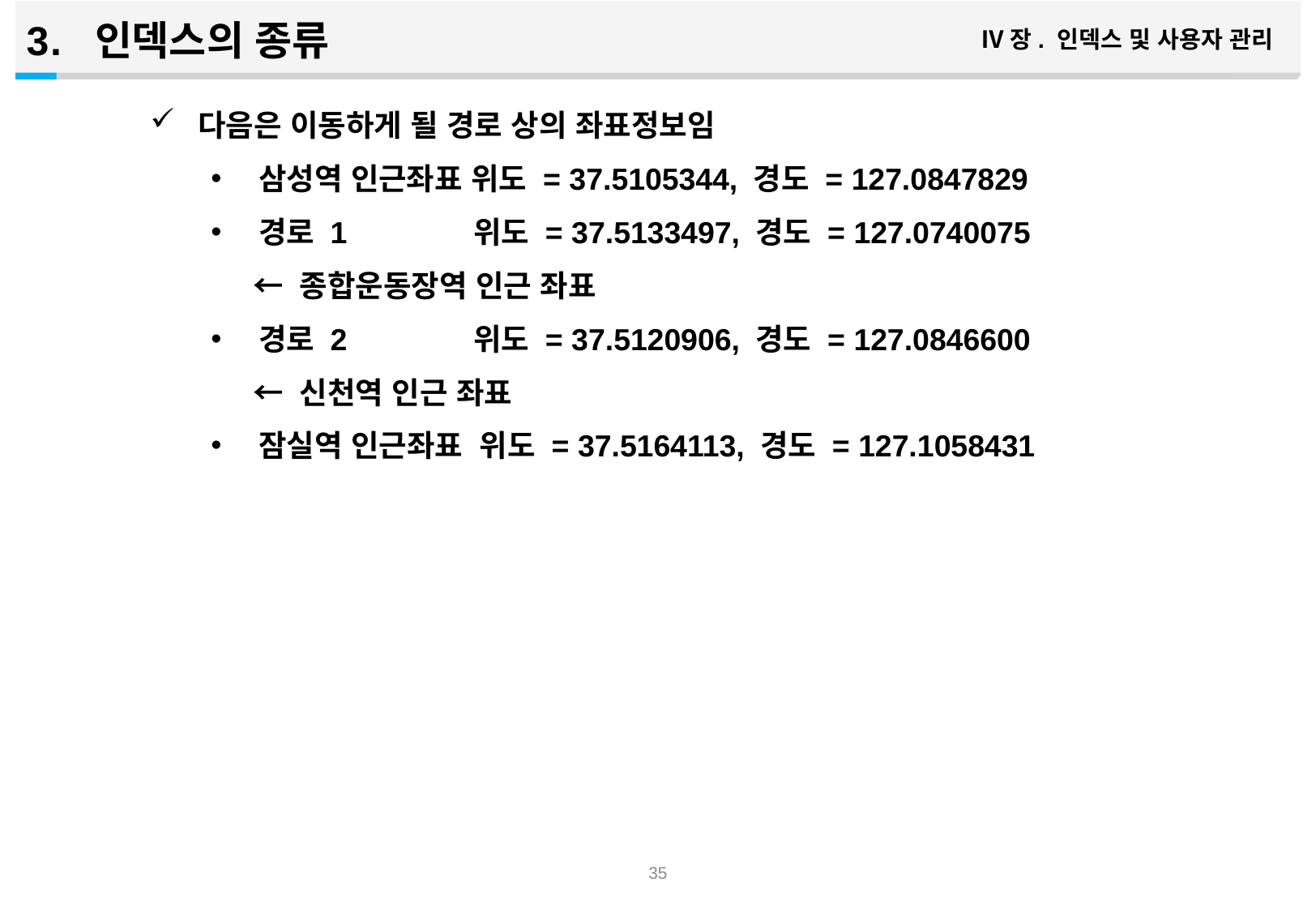

인덱스의 종류
Ⅳ장. 인덱스 및 사용자 관리
다음은 이동하게 될 경로 상의 좌표정보임
삼성역 인근좌표 위도 = 37.5105344, 경도 = 127.0847829
경로 1              위도 = 37.5133497, 경도 = 127.0740075
     ← 종합운동장역 인근 좌표
경로 2              위도 = 37.5120906, 경도 = 127.0846600
     ← 신천역 인근 좌표
잠실역 인근좌표  위도 = 37.5164113, 경도 = 127.1058431
35